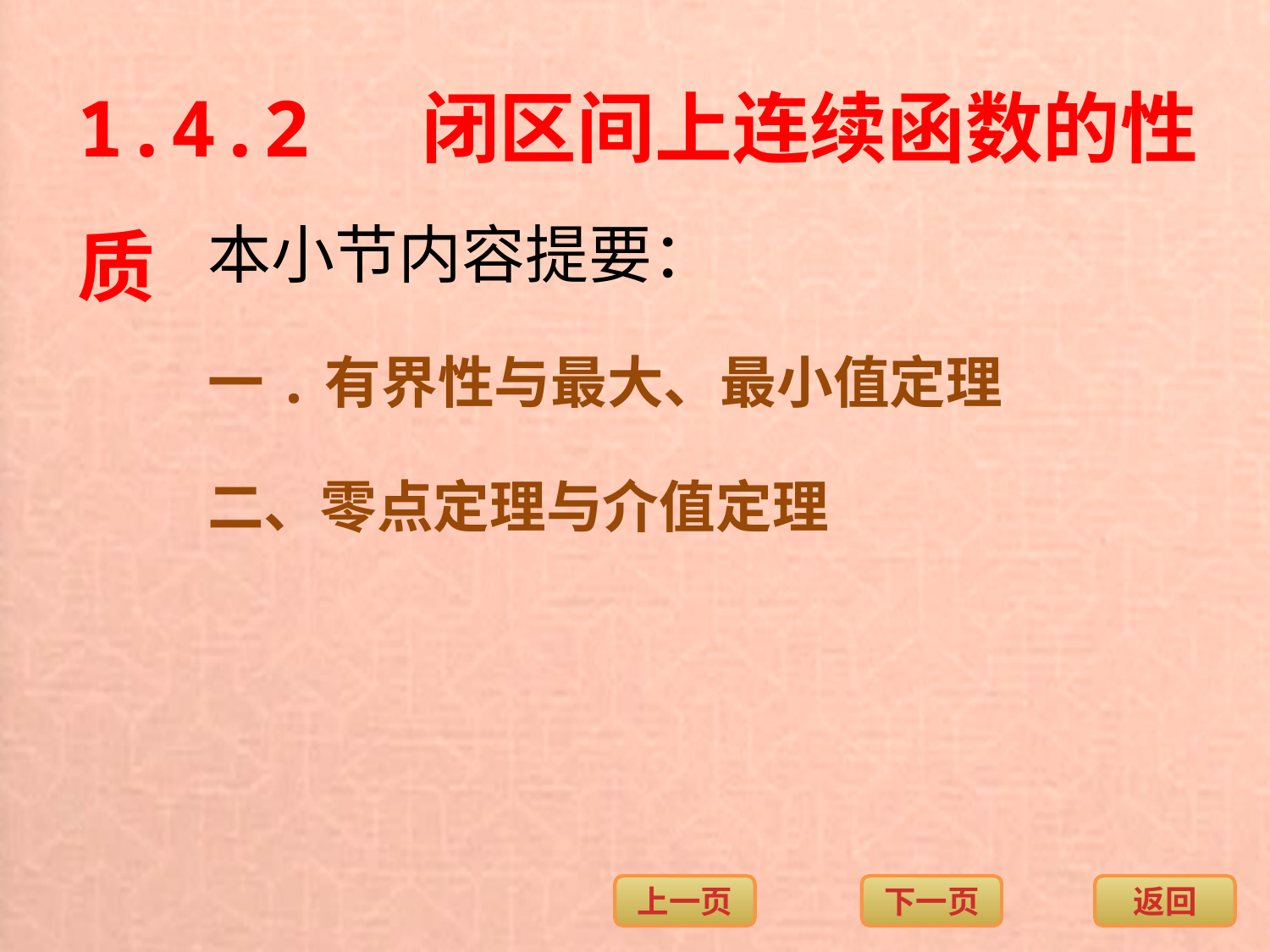

1.4.2  闭区间上连续函数的性质
本小节内容提要：
一.有界性与最大、最小值定理
二、零点定理与介值定理